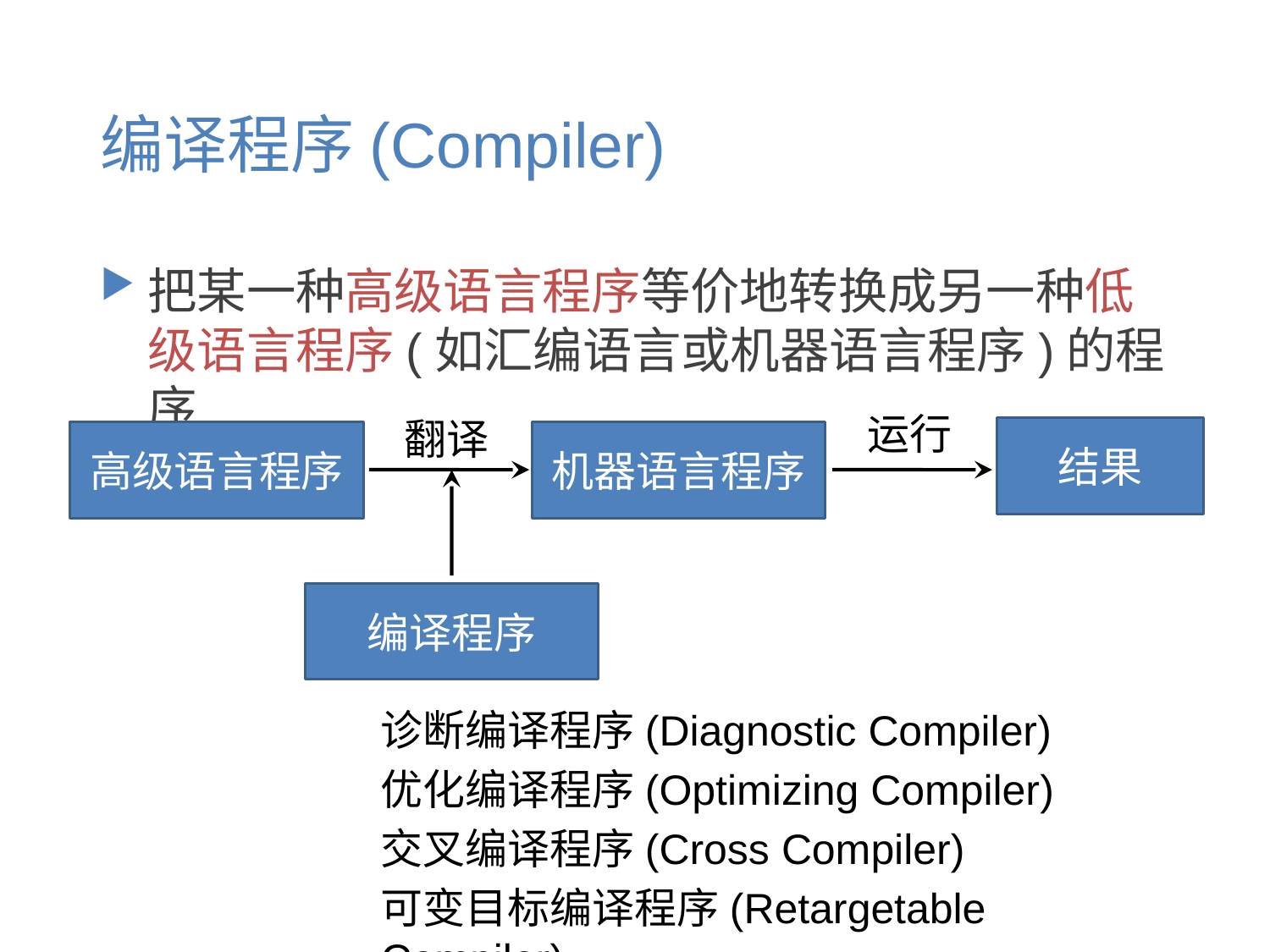

# 编译程序(Compiler)
把某一种高级语言程序等价地转换成另一种低级语言程序(如汇编语言或机器语言程序)的程序
运行
翻译
结果
高级语言程序
机器语言程序

编译程序
诊断编译程序(Diagnostic Compiler)
优化编译程序(Optimizing Compiler)
交叉编译程序(Cross Compiler)
可变目标编译程序(Retargetable Compiler)